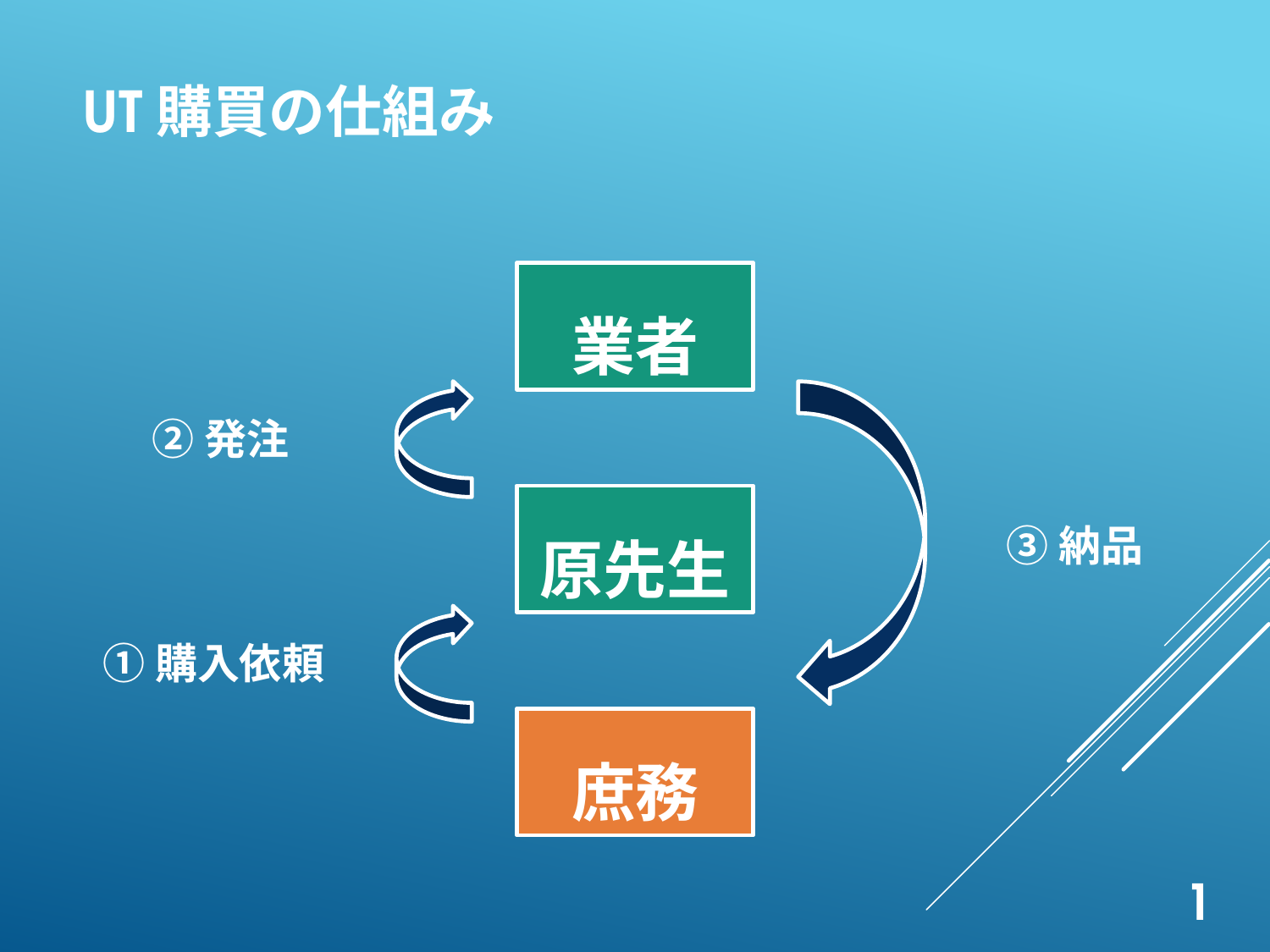

UT購買の仕組み
業者

②発注
原先生
③納品

①購入依頼
庶務
1